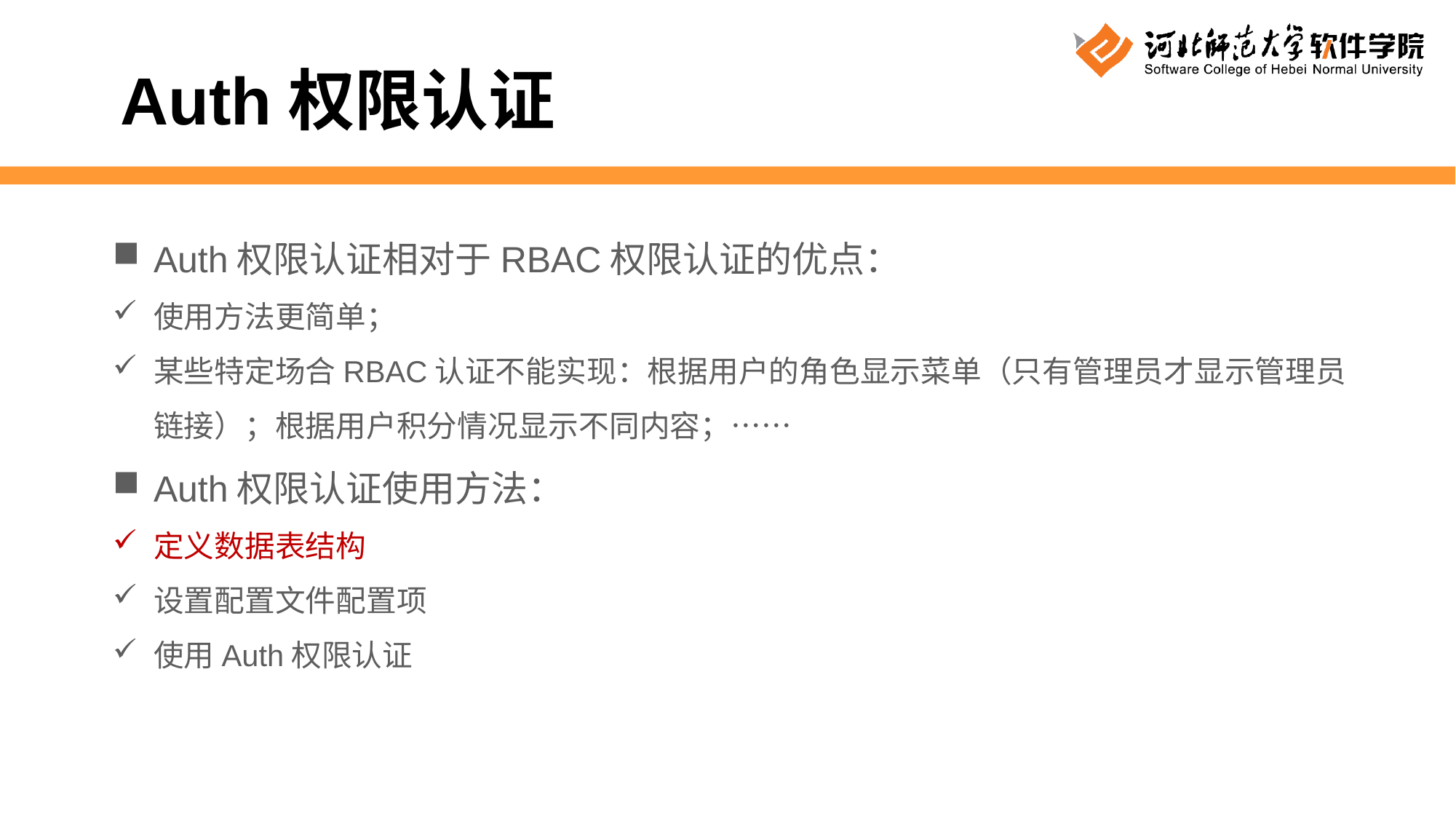

Auth权限认证
Auth权限认证相对于RBAC权限认证的优点：
使用方法更简单；
某些特定场合RBAC认证不能实现：根据用户的角色显示菜单（只有管理员才显示管理员链接）；根据用户积分情况显示不同内容；……
Auth权限认证使用方法：
定义数据表结构
设置配置文件配置项
使用Auth权限认证